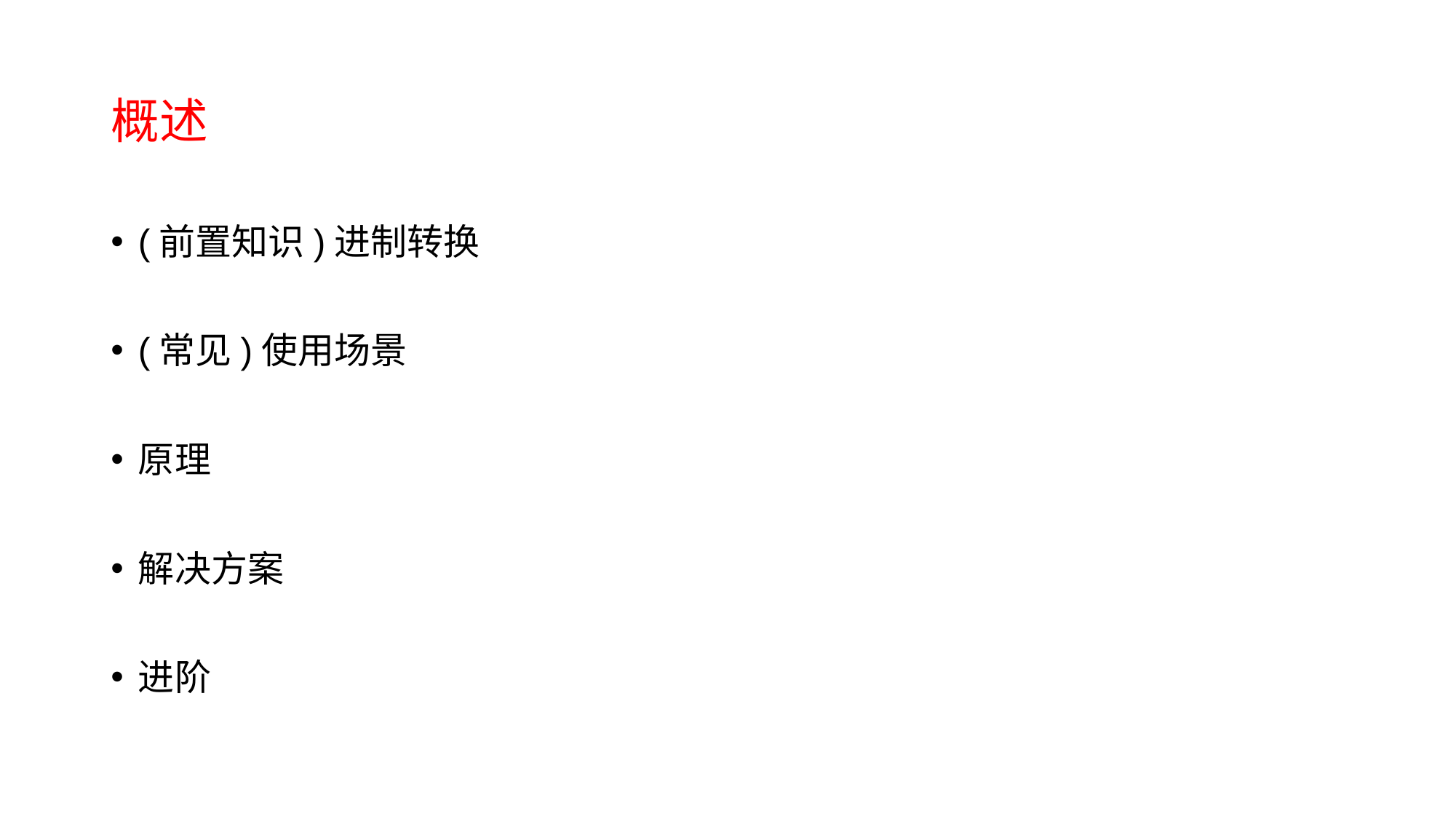

# 概述
(前置知识)进制转换

(常见)使用场景

原理

解决方案

进阶